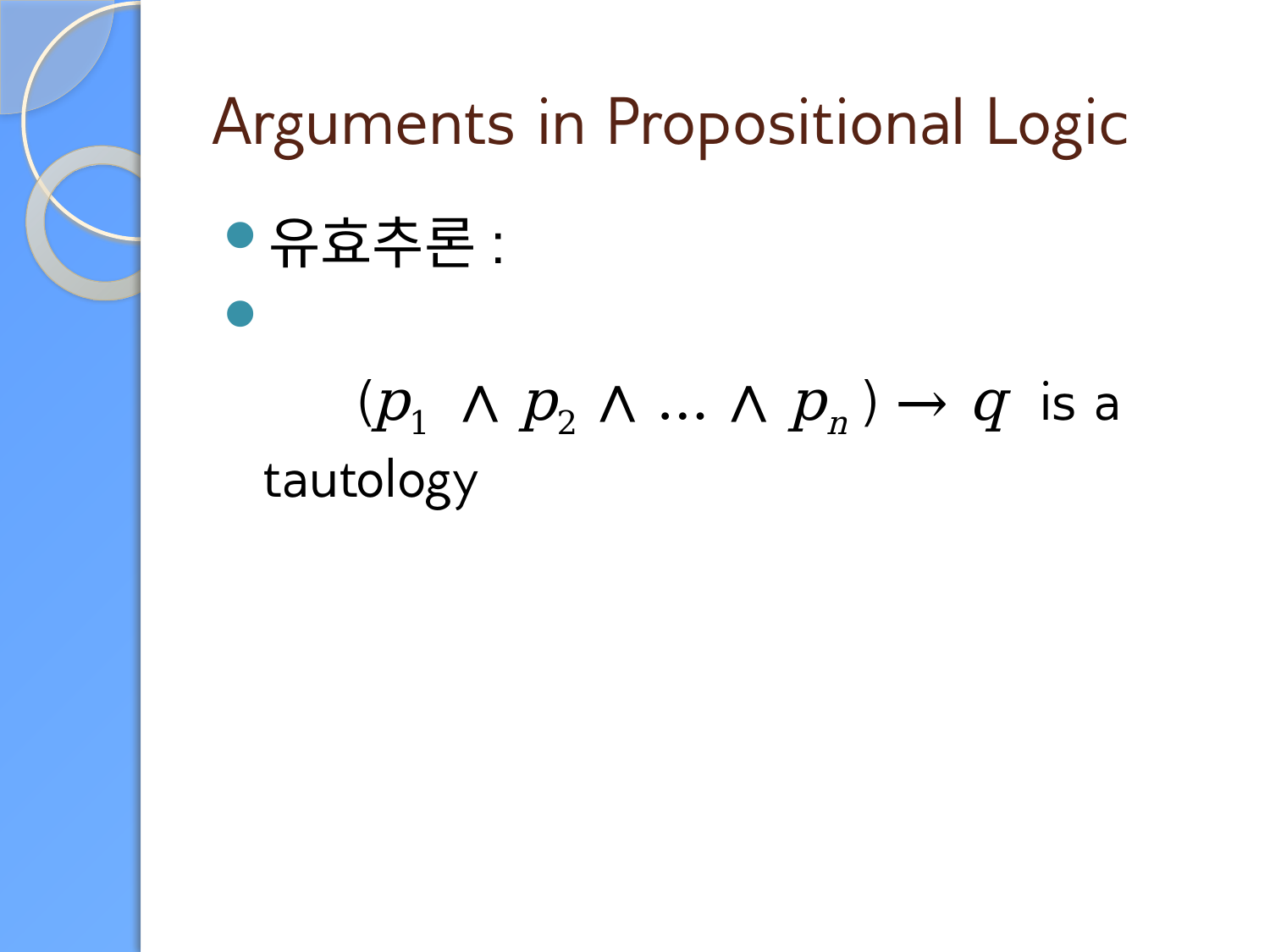

# Arguments in Propositional Logic
유효추론:

        (p1  ∧ p2 ∧ … ∧ pn ) → q  is a tautology